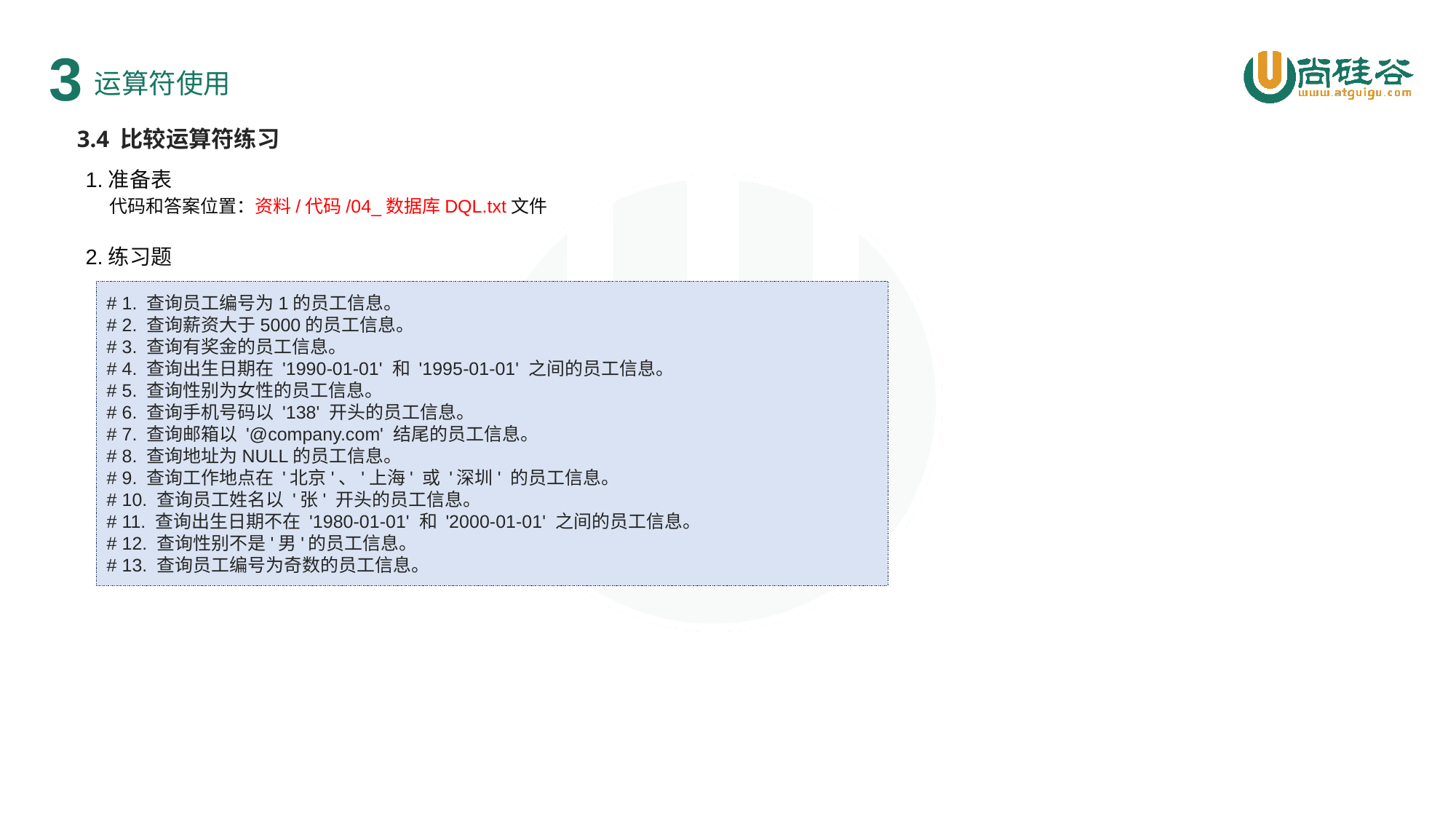

3
运算符使用
3.4 比较运算符练习
1.准备表
    代码和答案位置：资料/代码/04_数据库DQL.txt文件
2.练习题
# 1. 查询员工编号为1的员工信息。
# 2. 查询薪资大于5000的员工信息。
# 3. 查询有奖金的员工信息。
# 4. 查询出生日期在 '1990-01-01' 和 '1995-01-01' 之间的员工信息。
# 5. 查询性别为女性的员工信息。
# 6. 查询手机号码以 '138' 开头的员工信息。
# 7. 查询邮箱以 '@company.com' 结尾的员工信息。
# 8. 查询地址为NULL的员工信息。
# 9. 查询工作地点在 '北京'、'上海' 或 '深圳' 的员工信息。
# 10. 查询员工姓名以 '张' 开头的员工信息。
# 11. 查询出生日期不在 '1980-01-01' 和 '2000-01-01' 之间的员工信息。
# 12. 查询性别不是'男'的员工信息。
# 13. 查询员工编号为奇数的员工信息。